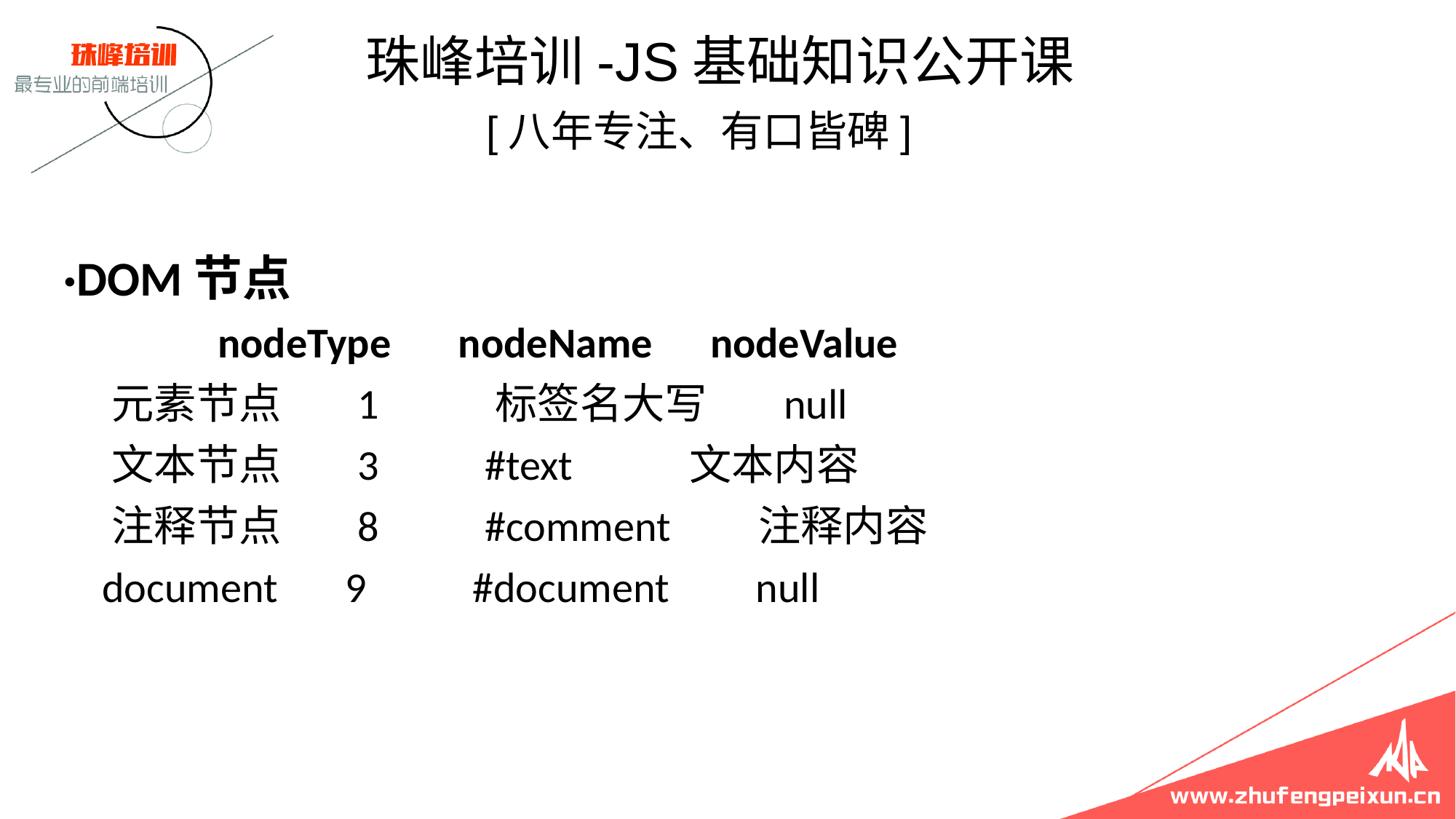

珠峰培训-JS基础知识公开课
        [八年专注、有口皆碑]
·DOM节点
                nodeType       nodeName      nodeValue
    元素节点       1           标签名大写       null
    文本节点       3           #text           文本内容
    注释节点       8           #comment        注释内容
    document       9           #document         null